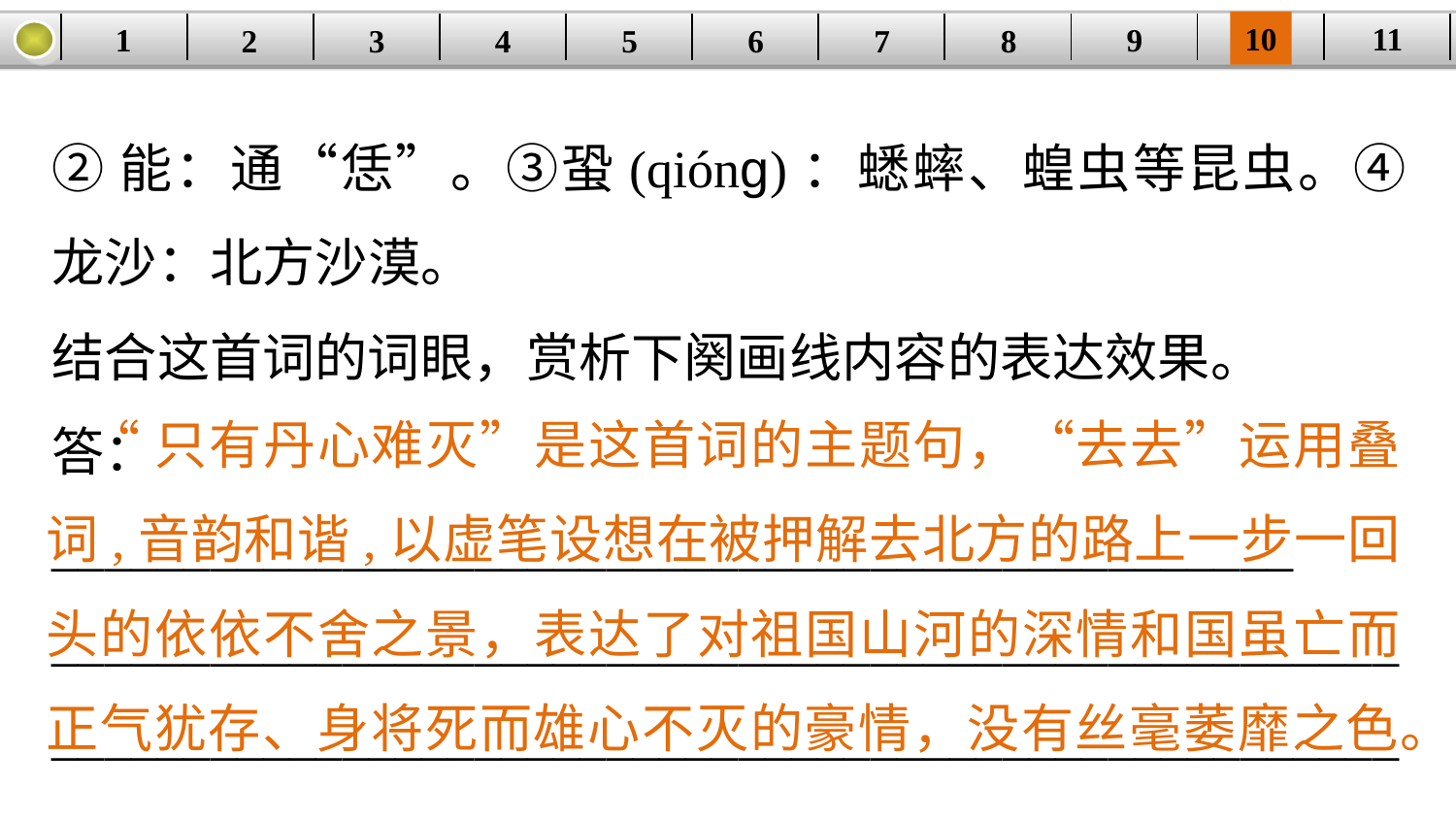

10

11
9
1
3
4
5
6
8
2
|  |  |  |  |  |  |  |  |  |  |  |
| --- | --- | --- | --- | --- | --- | --- | --- | --- | --- | --- |
7

②能：通“恁”。③蛩(qiónɡ)：蟋蟀、蝗虫等昆虫。④龙沙：北方沙漠。
结合这首词的词眼，赏析下阕画线内容的表达效果。
答：_______________________________________________
_________________________________________________________________________________________________________________________________________________________
   “只有丹心难灭”是这首词的主题句，“去去”运用叠词,音韵和谐,以虚笔设想在被押解去北方的路上一步一回头的依依不舍之景，表达了对祖国山河的深情和国虽亡而正气犹存、身将死而雄心不灭的豪情，没有丝毫萎靡之色。